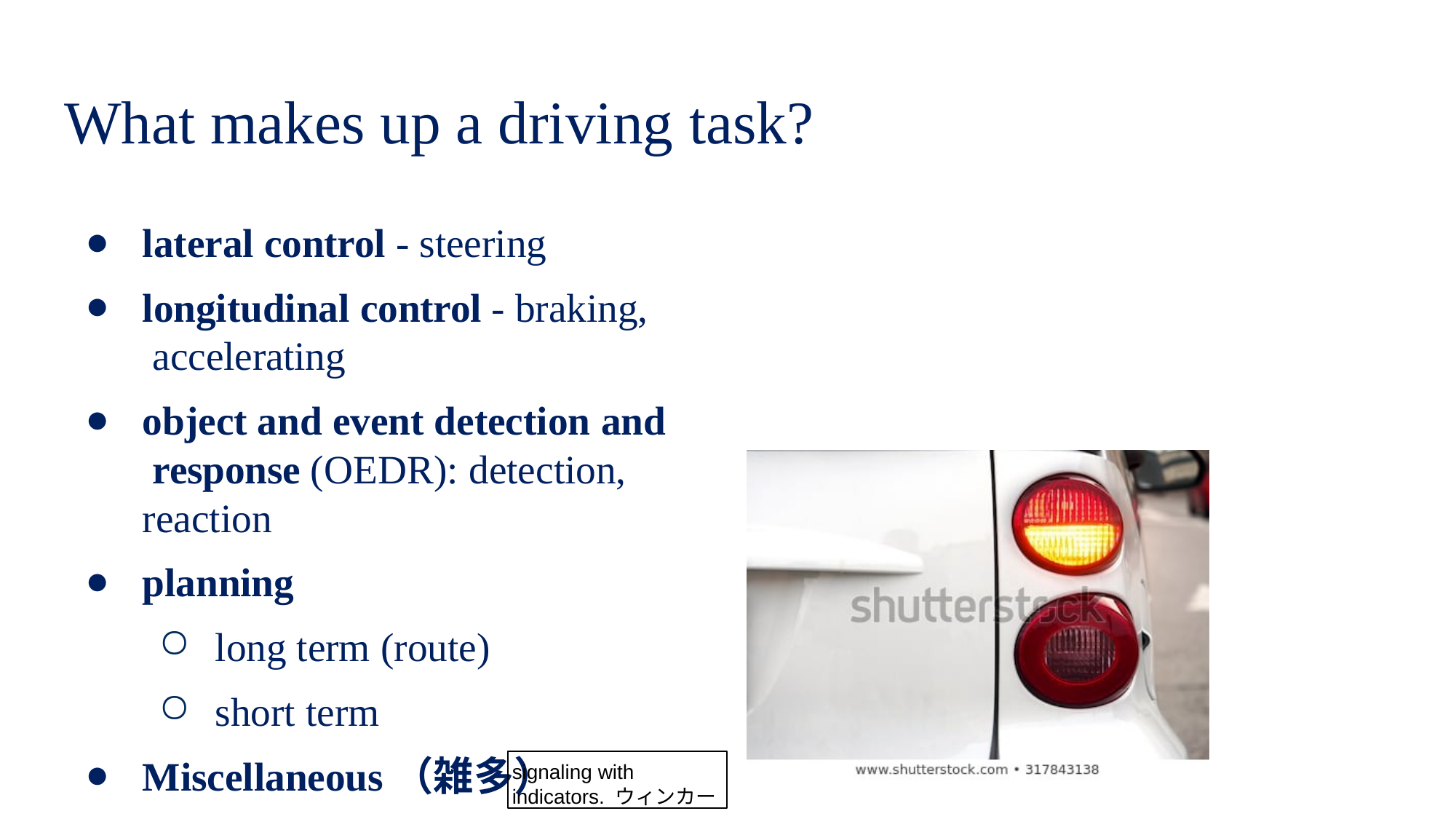

# What makes up a driving task?
lateral control - steering
longitudinal control - braking,  accelerating
object and event detection and  response (OEDR): detection,  reaction
planning
long term (route)
short term
Miscellaneous（雑多）

signaling with indicators. ウィンカー